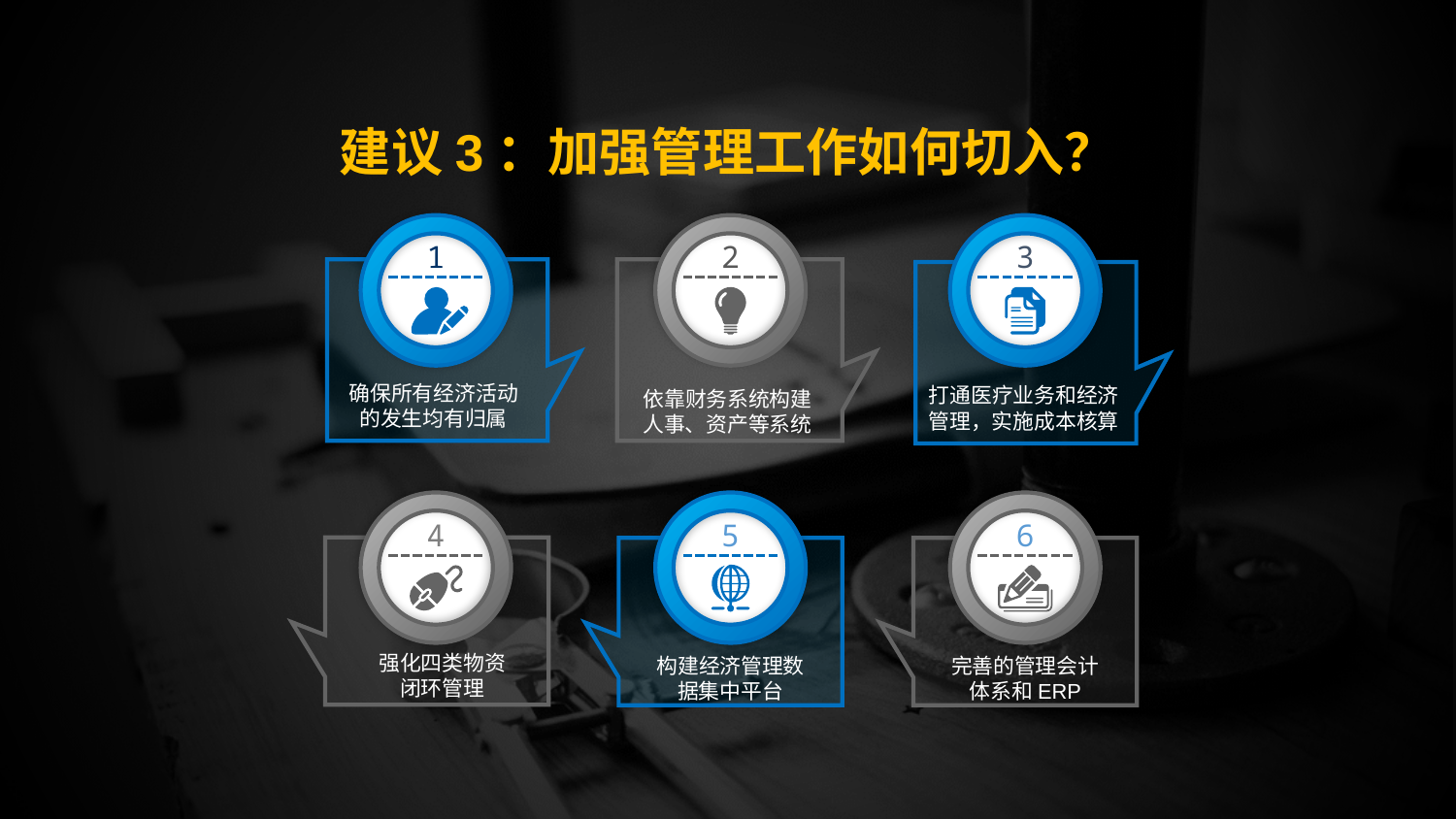

建议3：加强管理工作如何切入？

1
2
3

确保所有经济活动的发生均有归属
打通医疗业务和经济管理，实施成本核算
依靠财务系统构建人事、资产等系统

4
5
6

强化四类物资
闭环管理
构建经济管理数据集中平台
完善的管理会计体系和ERP